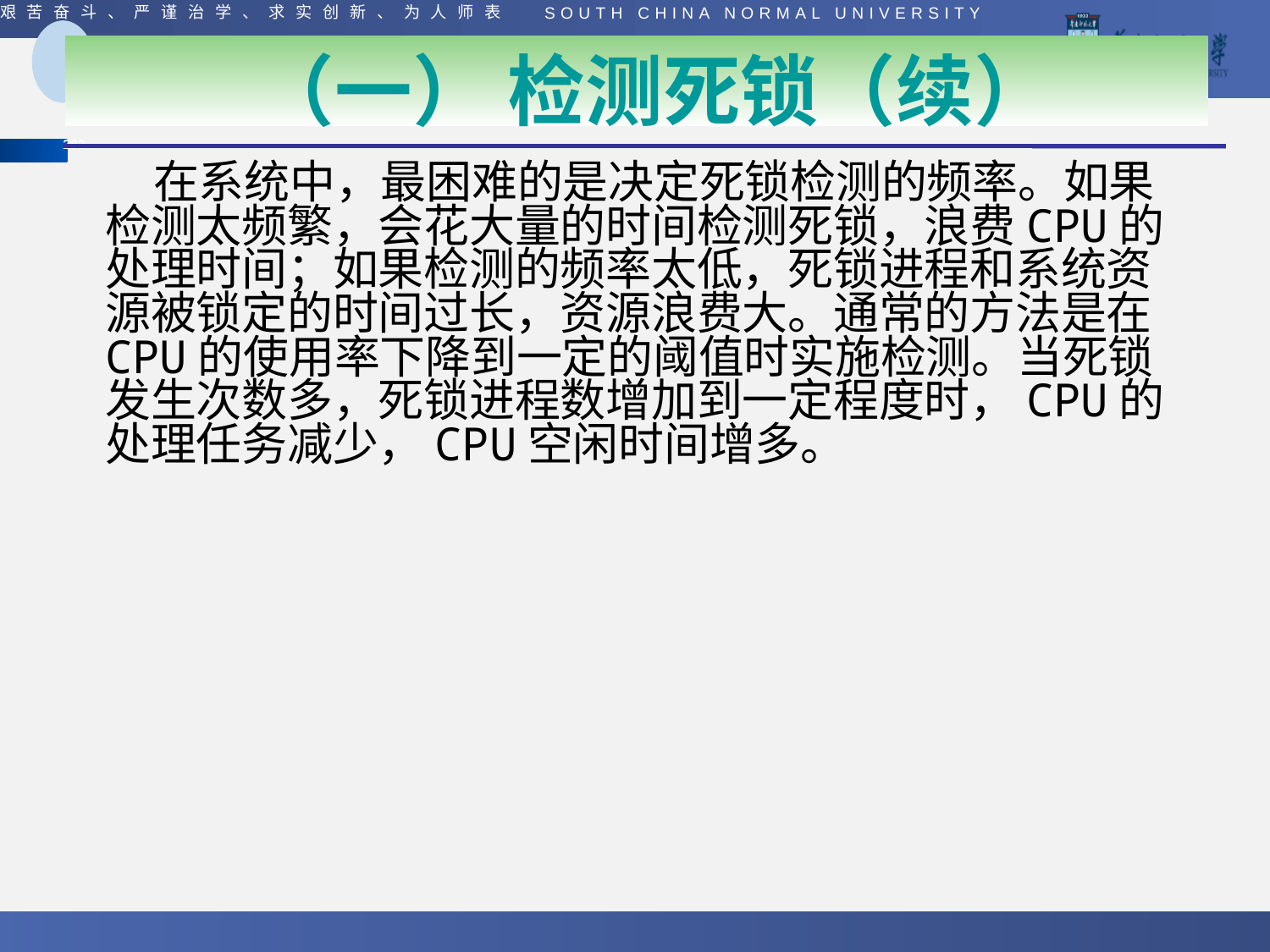

#
 （一） 检测死锁（续）
      在系统中，最困难的是决定死锁检测的频率。如果检测太频繁，会花大量的时间检测死锁，浪费CPU的处理时间；如果检测的频率太低，死锁进程和系统资源被锁定的时间过长，资源浪费大。通常的方法是在CPU的使用率下降到一定的阈值时实施检测。当死锁发生次数多，死锁进程数增加到一定程度时，CPU的处理任务减少，CPU空闲时间增多。

282